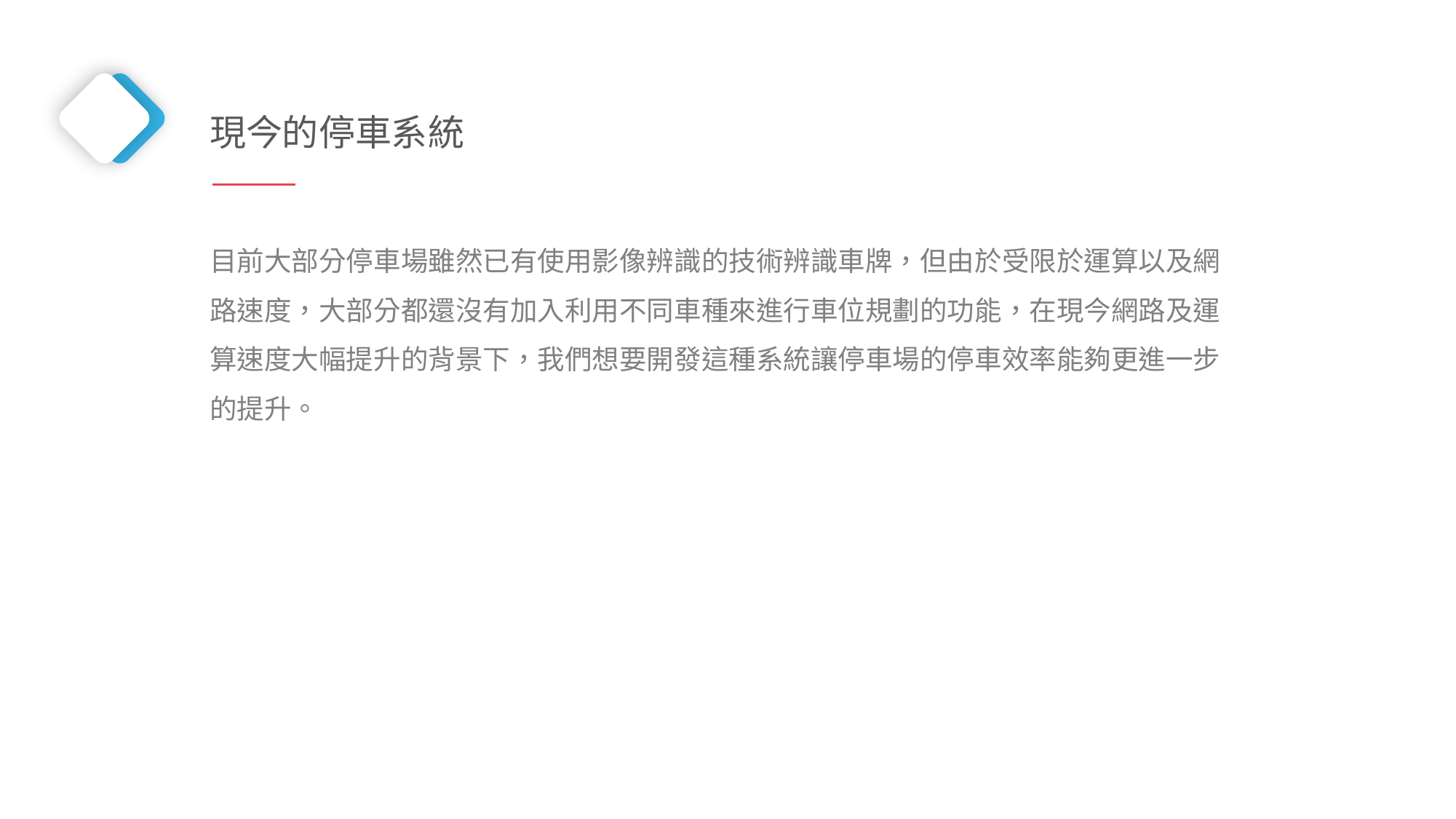

現今的停車系統

目前大部分停車場雖然已有使用影像辨識的技術辨識車牌，但由於受限於運算以及網路速度，大部分都還沒有加入利用不同車種來進行車位規劃的功能，在現今網路及運算速度大幅提升的背景下，我們想要開發這種系統讓停車場的停車效率能夠更進一步的提升。